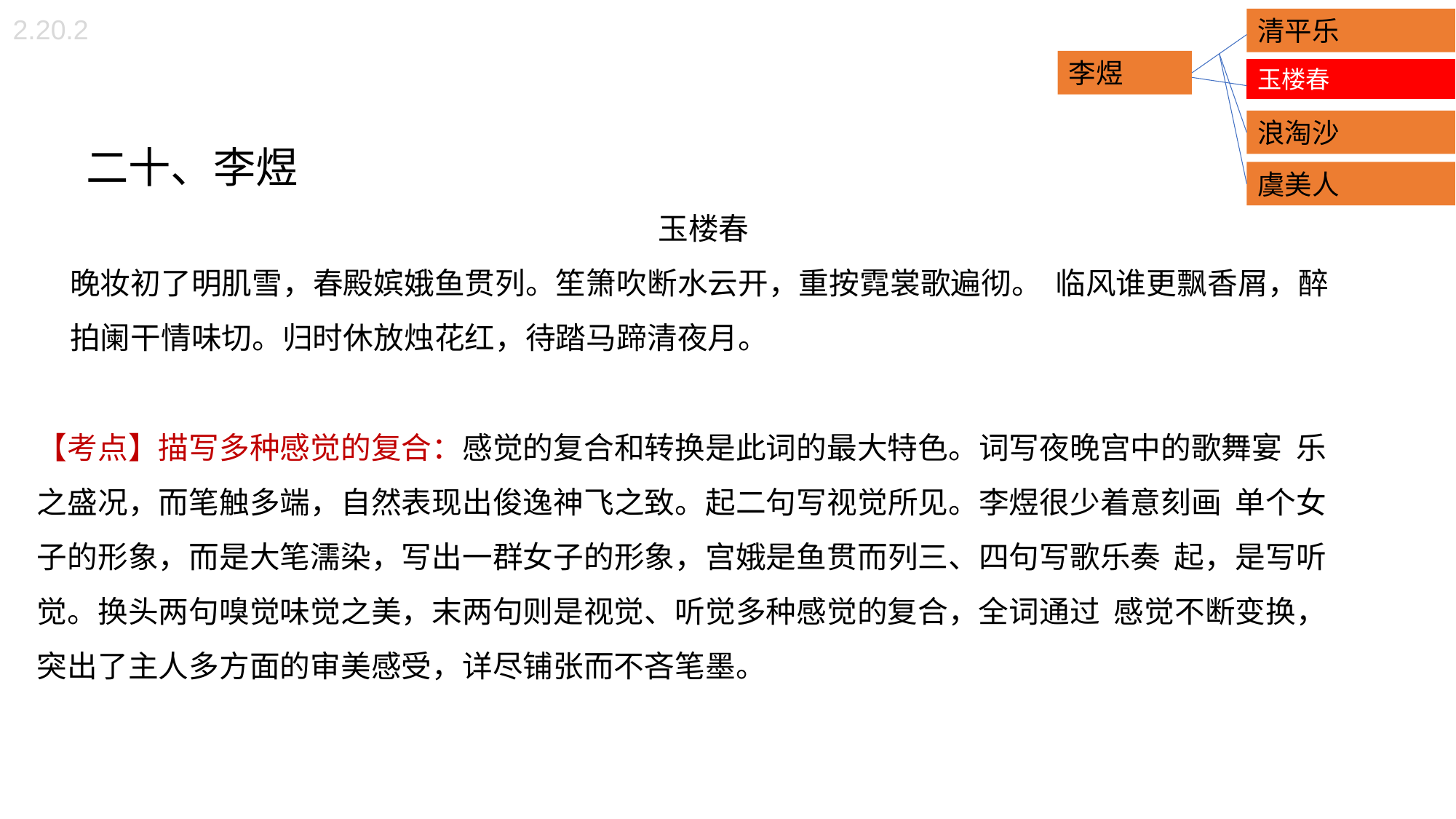

2.20.2
清平乐
李煜
玉楼春
浪淘沙
     二十、李煜
玉楼春
晚妆初了明肌雪，春殿嫔娥鱼贯列。笙箫吹断水云开，重按霓裳歌遍彻。  临风谁更飘香屑，醉拍阑干情味切。归时休放烛花红，待踏马蹄清夜月。

【考点】描写多种感觉的复合：感觉的复合和转换是此词的最大特色。词写夜晚宫中的歌舞宴  乐之盛况，而笔触多端，自然表现出俊逸神飞之致。起二句写视觉所见。李煜很少着意刻画  单个女子的形象，而是大笔濡染，写出一群女子的形象，宫娥是鱼贯而列三、四句写歌乐奏  起，是写听觉。换头两句嗅觉味觉之美，末两句则是视觉、听觉多种感觉的复合，全词通过  感觉不断变换，突出了主人多方面的审美感受，详尽铺张而不吝笔墨。
虞美人